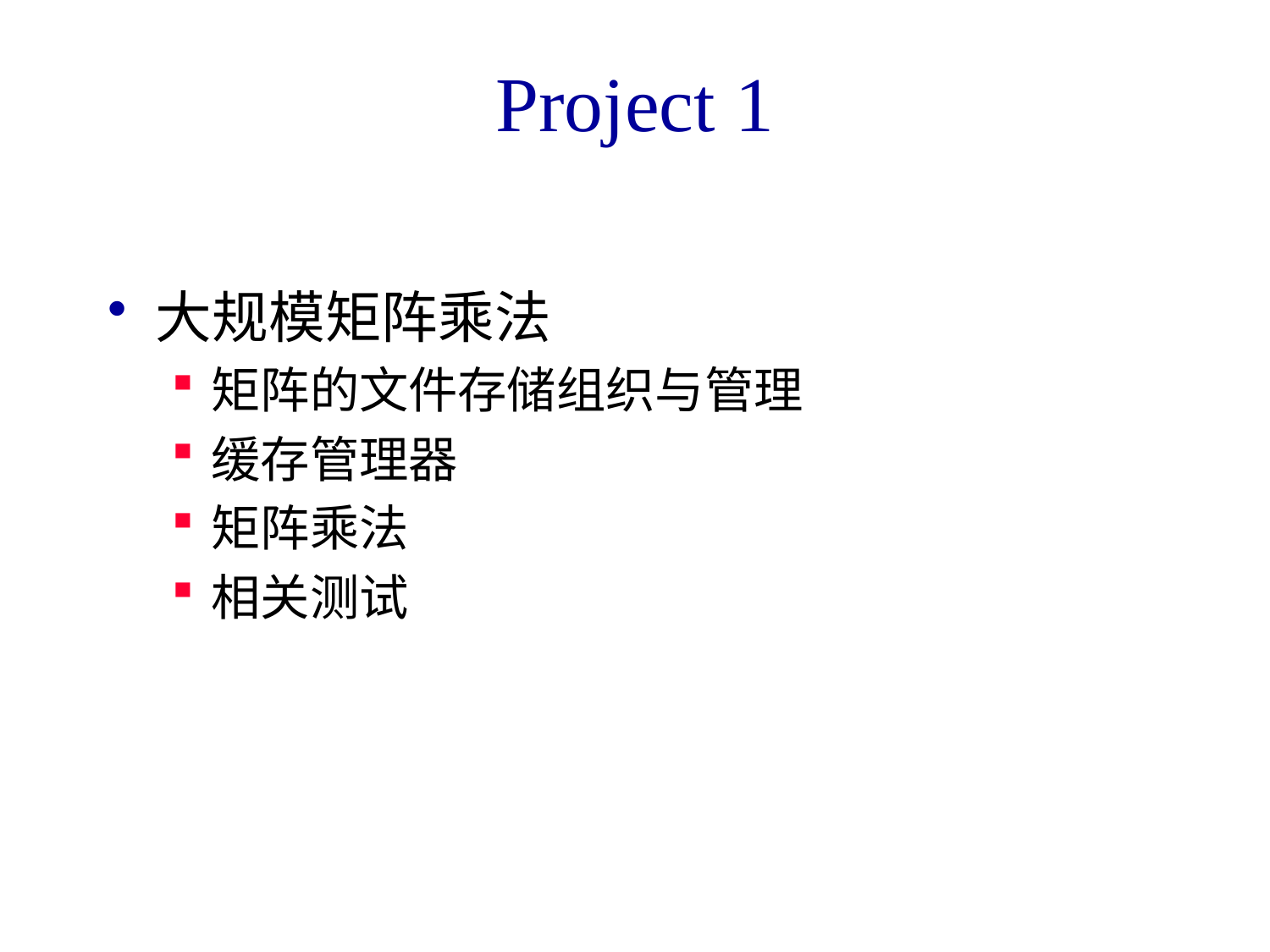

# Project 1
大规模矩阵乘法
矩阵的文件存储组织与管理
缓存管理器
矩阵乘法
相关测试